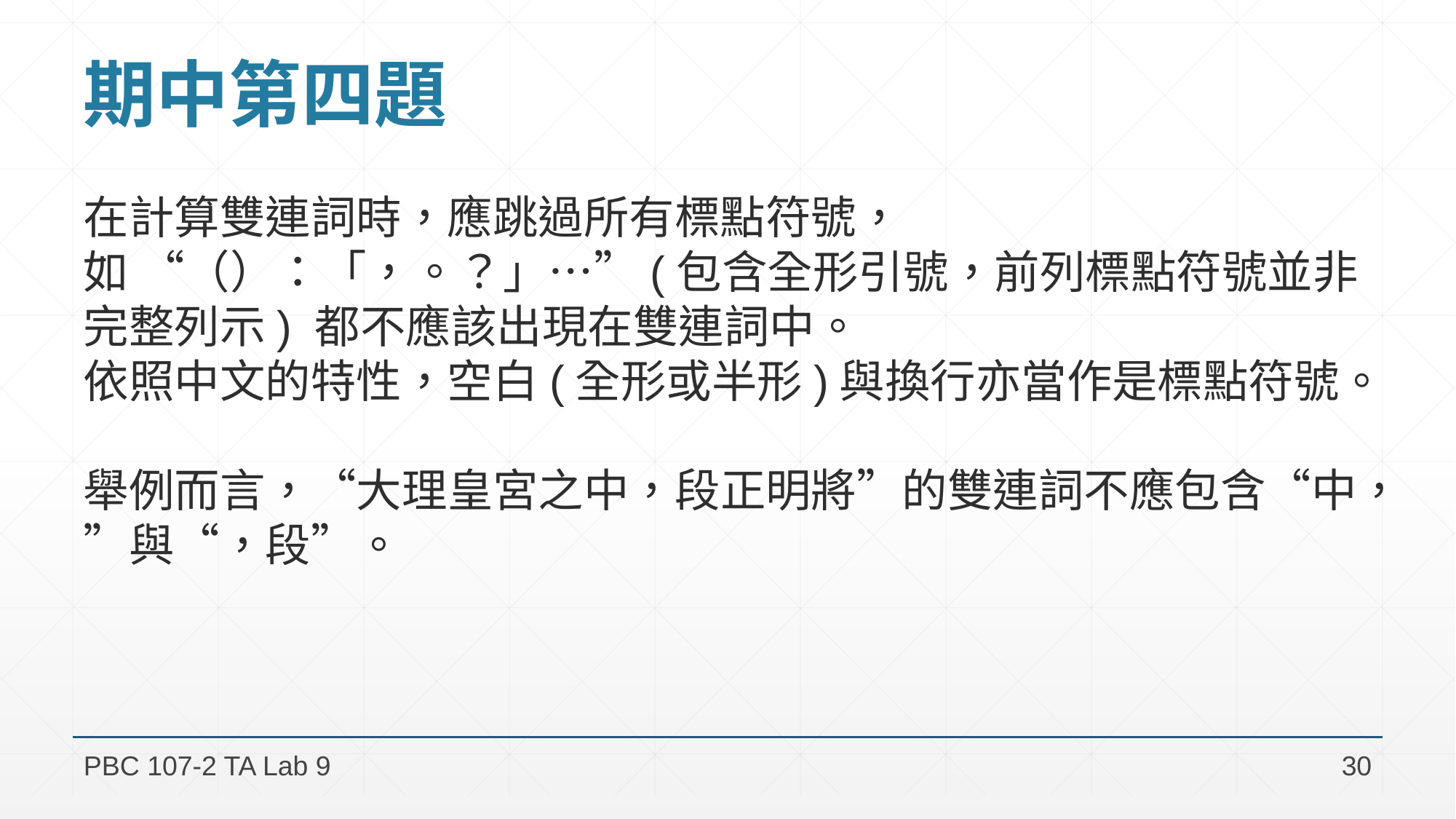

# 期中第四題
在計算雙連詞時，應跳過所有標點符號，
如 “（）：「，。？」…”(包含全形引號，前列標點符號並非完整列示) 都不應該出現在雙連詞中。
依照中文的特性，空白(全形或半形)與換行亦當作是標點符號。
舉例而言，“大理皇宮之中，段正明將”的雙連詞不應包含“中，”與“，段”。
PBC 107-2 TA Lab 9
30